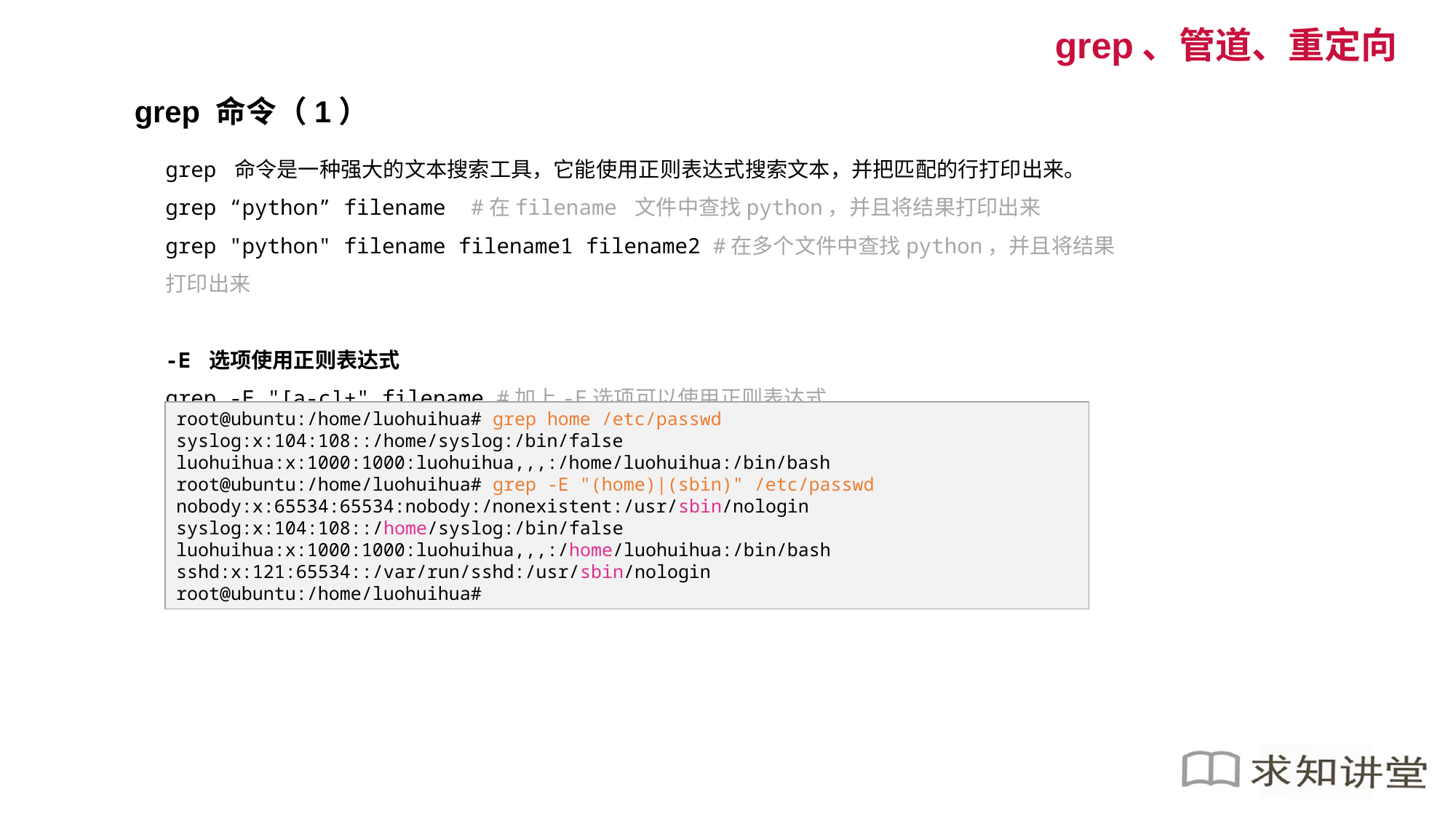

grep、管道、重定向
grep 命令（1）
grep 命令是一种强大的文本搜索工具，它能使用正则表达式搜索文本，并把匹配的行打印出来。
grep “python” filename  #在filename 文件中查找python，并且将结果打印出来
grep "python" filename filename1 filename2 #在多个文件中查找python，并且将结果打印出来

-E 选项使用正则表达式
grep -E "[a-c]+" filename #加上-E选项可以使用正则表达式
root@ubuntu:/home/luohuihua# grep home /etc/passwd
syslog:x:104:108::/home/syslog:/bin/false
luohuihua:x:1000:1000:luohuihua,,,:/home/luohuihua:/bin/bash
root@ubuntu:/home/luohuihua# grep -E "(home)|(sbin)" /etc/passwd
nobody:x:65534:65534:nobody:/nonexistent:/usr/sbin/nologin
syslog:x:104:108::/home/syslog:/bin/false
luohuihua:x:1000:1000:luohuihua,,,:/home/luohuihua:/bin/bash
sshd:x:121:65534::/var/run/sshd:/usr/sbin/nologin
root@ubuntu:/home/luohuihua#